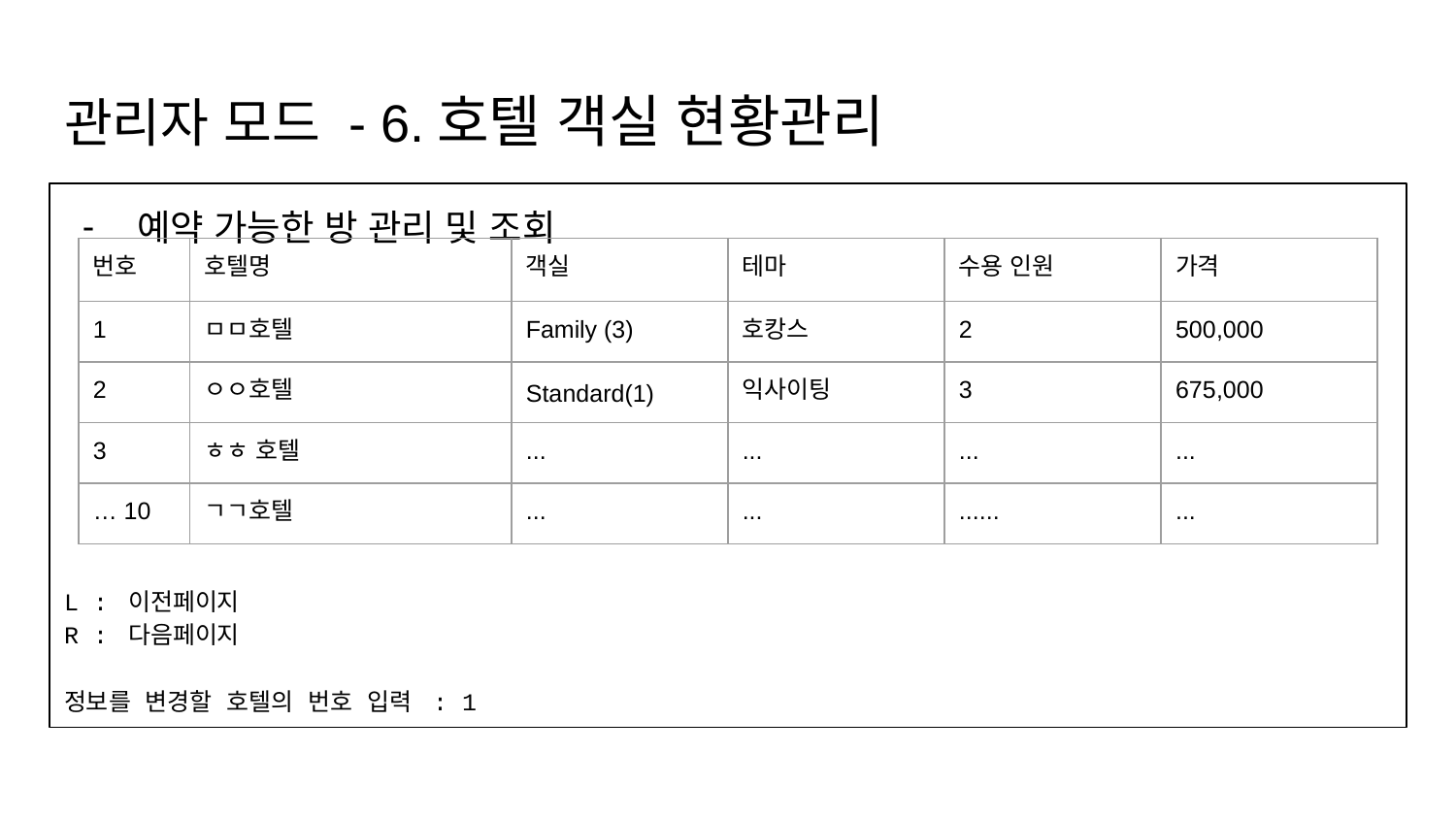

# 관리자 모드 - 6.호텔 객실 현황관리

예약 가능한 방 관리 및 조회

L : 이전페이지
R : 다음페이지

정보를 변경할 호텔의 번호 입력 : 1
| 번호 | 호텔명 | 객실 | 테마 | 수용 인원 | 가격 |
| --- | --- | --- | --- | --- | --- |
| 1 | ㅁㅁ호텔 | Family (3) | 호캉스 | 2 | 500,000 |
| 2 | ㅇㅇ호텔 | Standard(1) | 익사이팅 | 3 | 675,000 |
| 3 | ㅎㅎ 호텔 | ... | ... | ... | ... |
| … 10 | ㄱㄱ호텔 | ... | ... | ...... | ... |